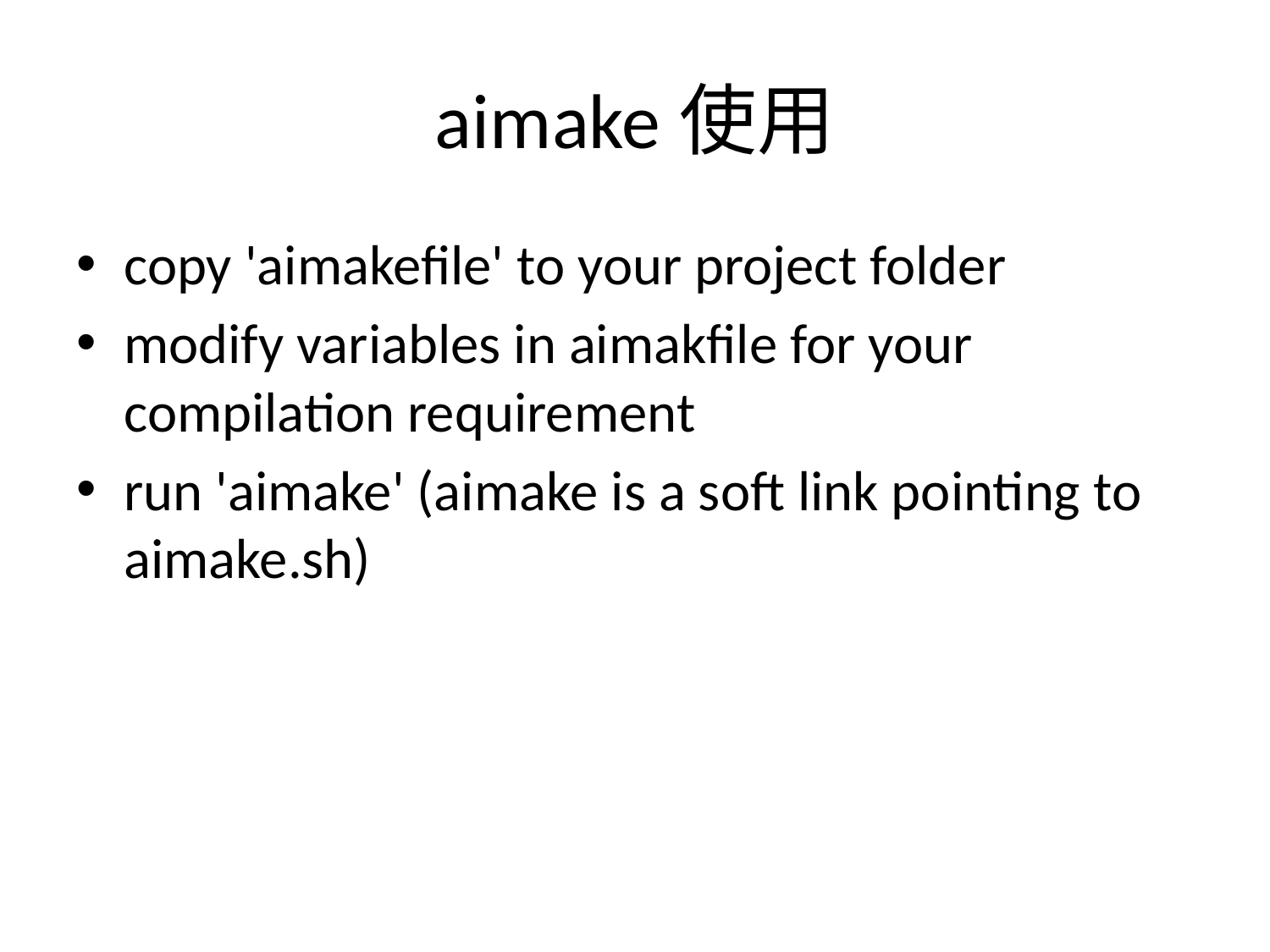

# aimake使用
copy 'aimakefile' to your project folder
modify variables in aimakfile for your compilation requirement
run 'aimake' (aimake is a soft link pointing to aimake.sh)